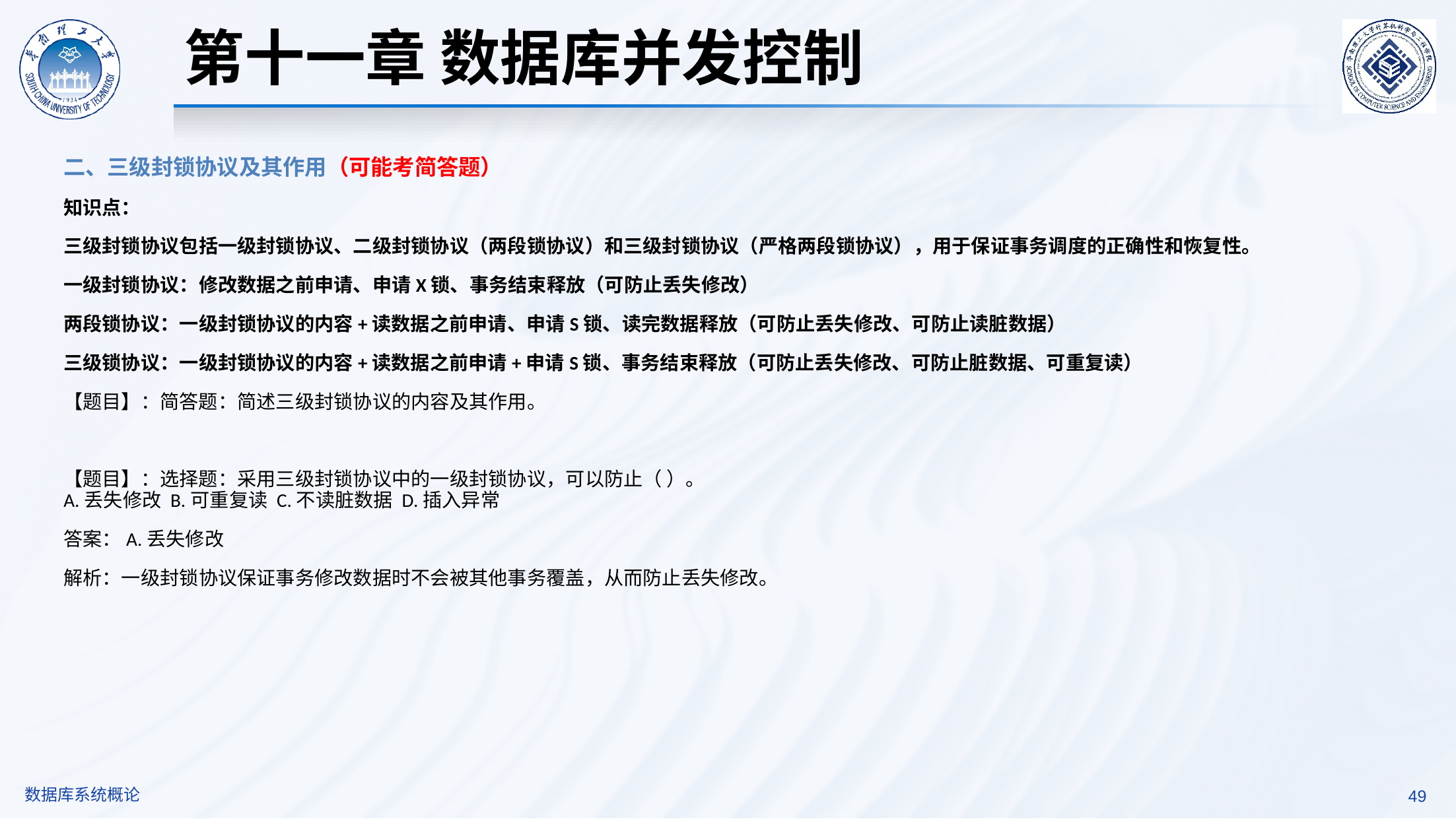

第十一章 数据库并发控制

二、三级封锁协议及其作用（可能考简答题）
知识点：
三级封锁协议包括一级封锁协议、二级封锁协议（两段锁协议）和三级封锁协议（严格两段锁协议），用于保证事务调度的正确性和恢复性。
一级封锁协议：修改数据之前申请、申请X锁、事务结束释放（可防止丢失修改）
两段锁协议：一级封锁协议的内容+读数据之前申请、申请S锁、读完数据释放（可防止丢失修改、可防止读脏数据）
三级锁协议：一级封锁协议的内容+读数据之前申请+申请S锁、事务结束释放（可防止丢失修改、可防止脏数据、可重复读）
【题目】：简答题：简述三级封锁协议的内容及其作用。

【题目】：选择题：采用三级封锁协议中的一级封锁协议，可以防止（ ）。
A.丢失修改 B.可重复读 C.不读脏数据 D.插入异常
答案：A.丢失修改
解析：一级封锁协议保证事务修改数据时不会被其他事务覆盖，从而防止丢失修改。